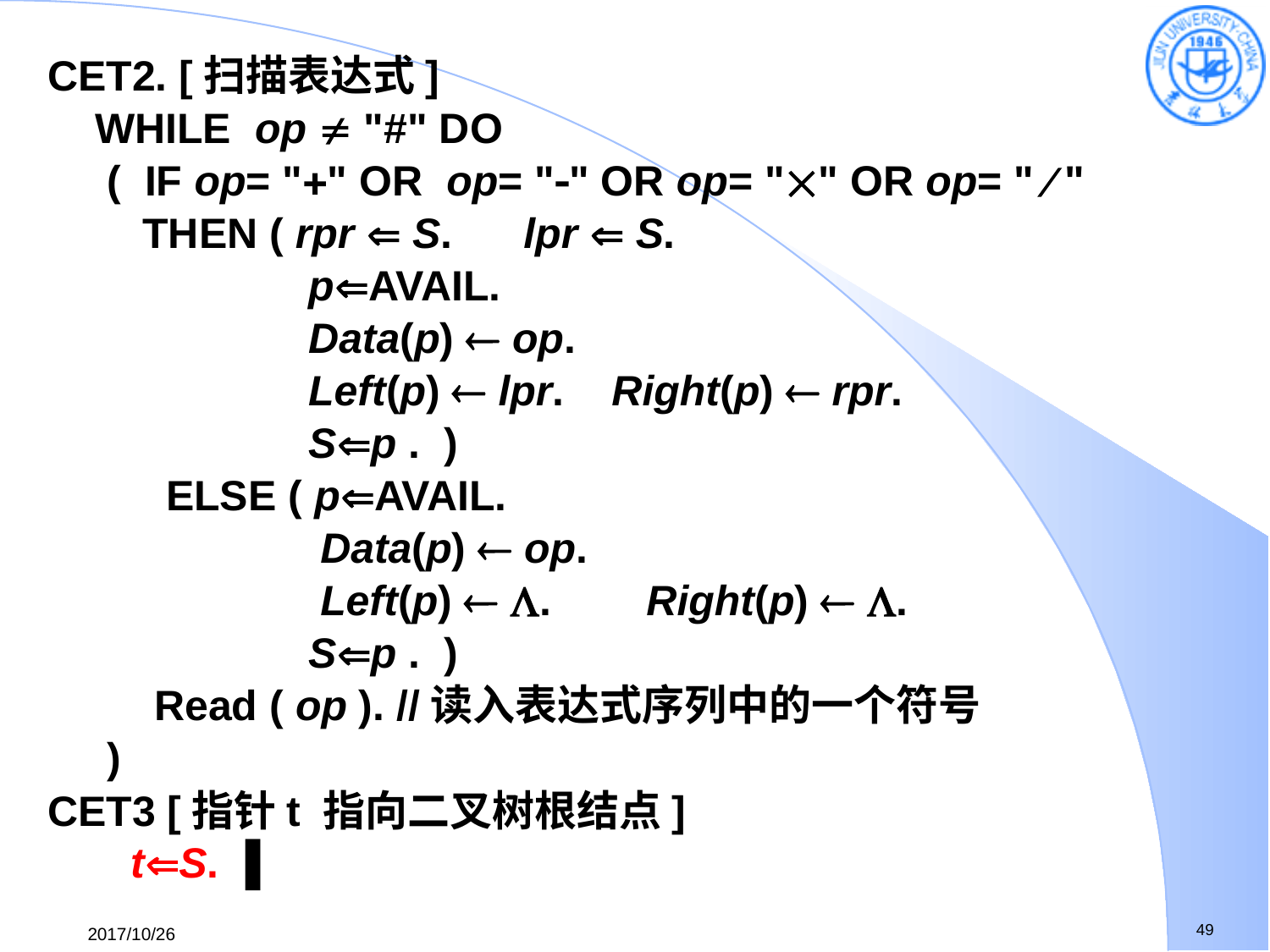

CET2. [扫描表达式]
    WHILE  op ≠ "#" DO
     (  IF op= "+" OR  op= "−" OR op= "×" OR op= " ⁄ "
	    THEN ( rpr ⇐ S.      lpr ⇐ S.
                      p⇐AVAIL.
                      Data(p) ← op.
                      Left(p) ← lpr.    Right(p) ← rpr.
                      S⇐p .  )
          ELSE ( p⇐AVAIL.
                       Data(p) ← op.
                       Left(p) ← Λ.        Right(p) ← Λ.
                      S⇐p .  )
         Read ( op ). //读入表达式序列中的一个符号
     )
CET3 [指针t 指向二叉树根结点]
       t⇐S. ▐